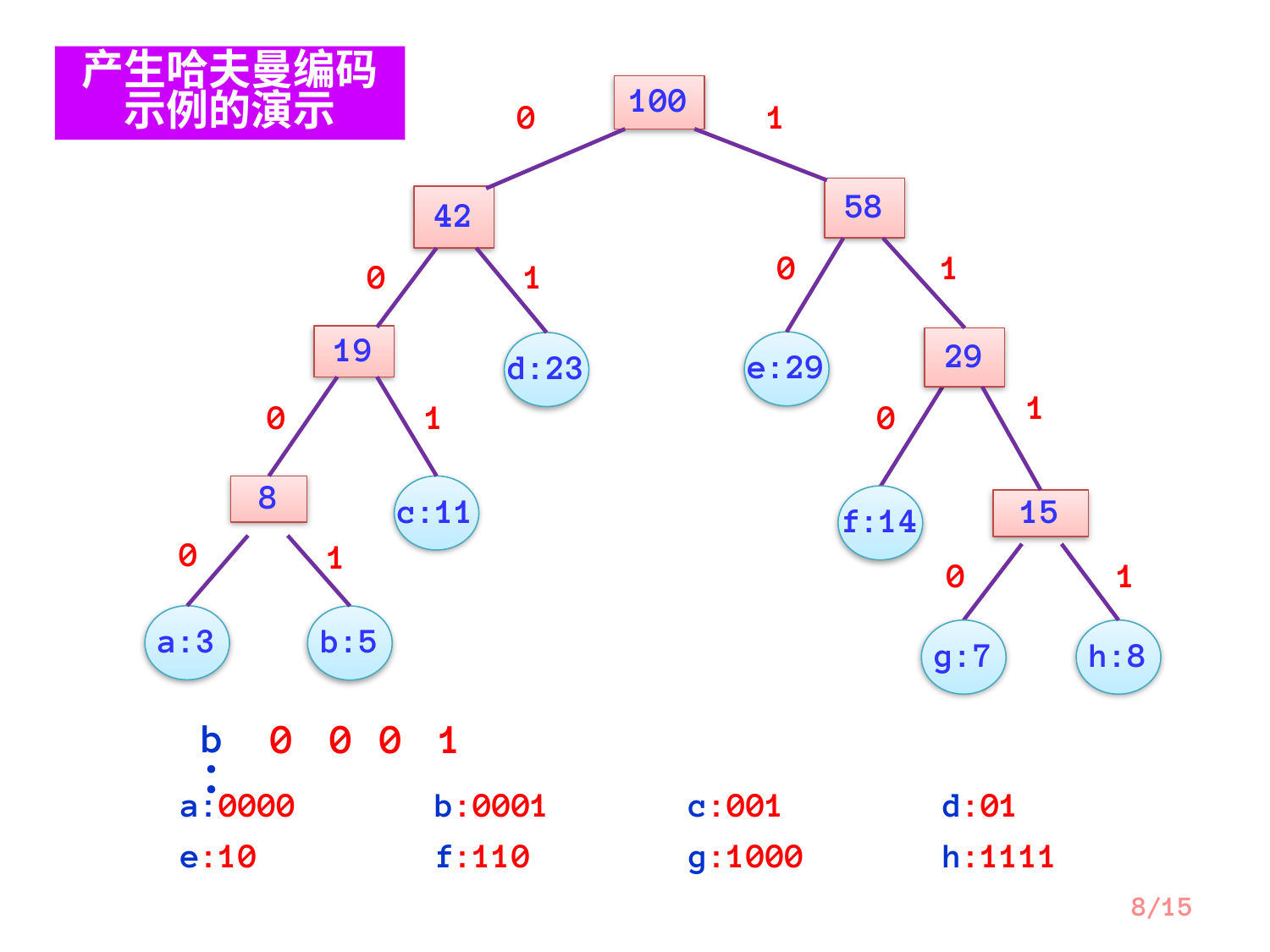

产生哈夫曼编码示例的演示
100
0
1
58
42
0
1
0
1
19
29
e:29
d:23
1
0
1
0
8
c:11
f:14
15
0
1
0
1
a:3
b:5
g:7
h:8
b：
0
0
0
1
a:0000		b:0001		c:001		d:01
e:10     	f:110		g:1000		h:1111
8/15